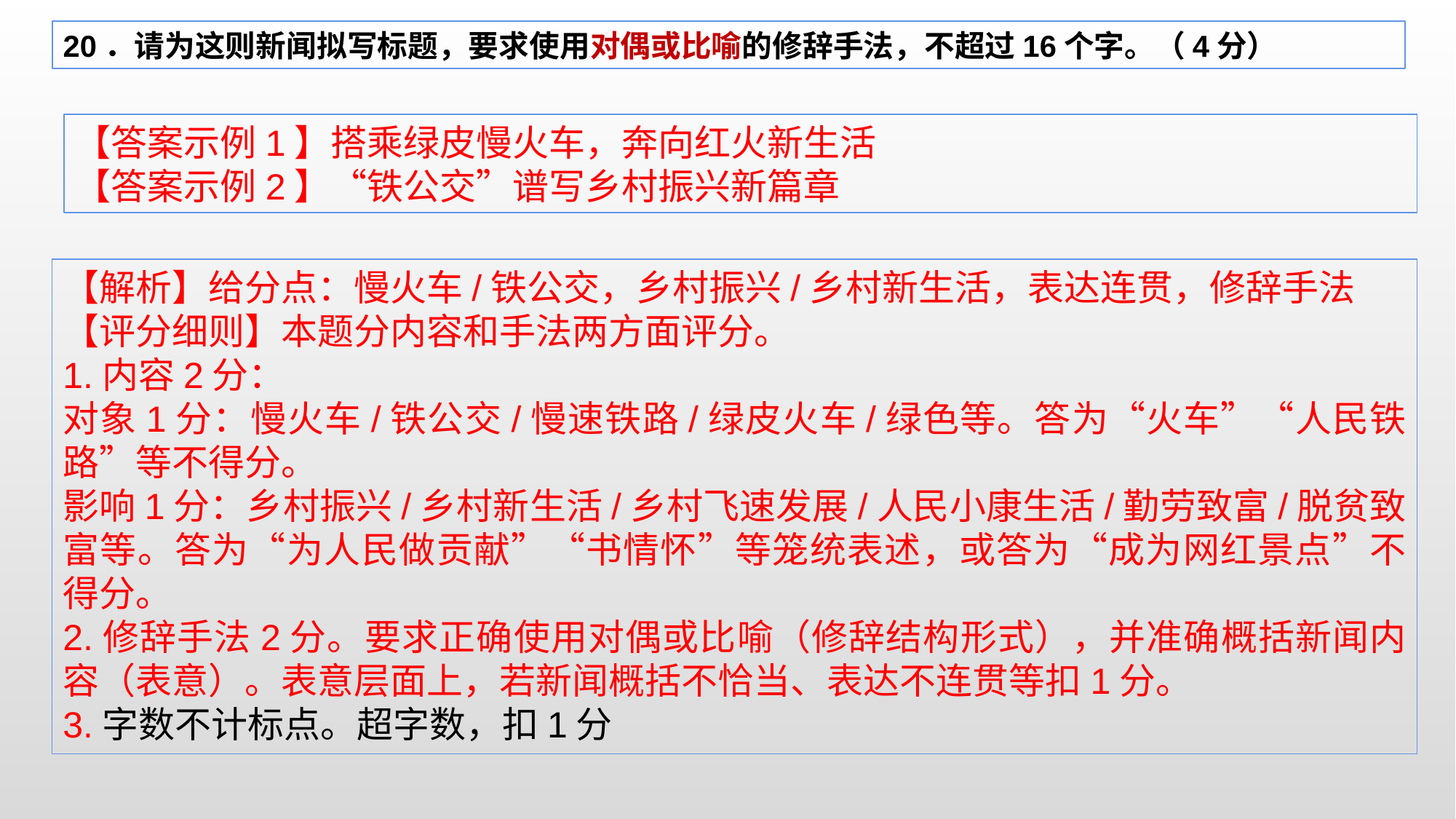

20．请为这则新闻拟写标题，要求使用对偶或比喻的修辞手法，不超过16个字。（4分）
【答案示例1】搭乘绿皮慢火车，奔向红火新生活
【答案示例2】“铁公交”谱写乡村振兴新篇章
【解析】给分点：慢火车/铁公交，乡村振兴/乡村新生活，表达连贯，修辞手法
【评分细则】本题分内容和手法两方面评分。
1.内容2分：
对象1分：慢火车/铁公交/慢速铁路/绿皮火车/绿色等。答为“火车”“人民铁路”等不得分。
影响1分：乡村振兴/乡村新生活/乡村飞速发展/人民小康生活/勤劳致富/脱贫致富等。答为“为人民做贡献”“书情怀”等笼统表述，或答为“成为网红景点”不得分。
2.修辞手法2分。要求正确使用对偶或比喻（修辞结构形式），并准确概括新闻内容（表意）。表意层面上，若新闻概括不恰当、表达不连贯等扣1分。
3.字数不计标点。超字数，扣1分